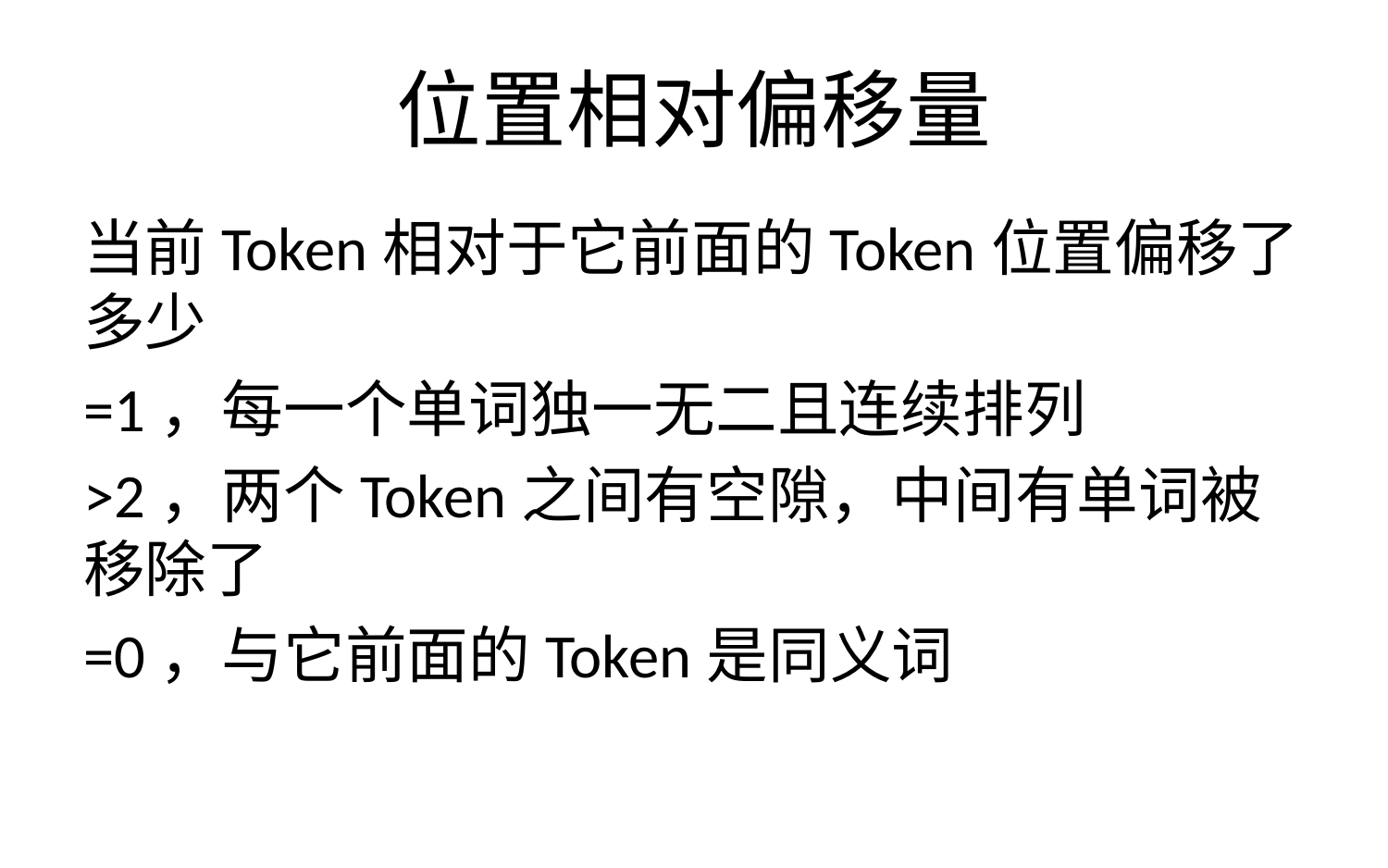

# 位置相对偏移量
当前Token相对于它前面的Token位置偏移了多少
=1，每一个单词独一无二且连续排列
>2，两个Token之间有空隙，中间有单词被移除了
=0，与它前面的Token是同义词